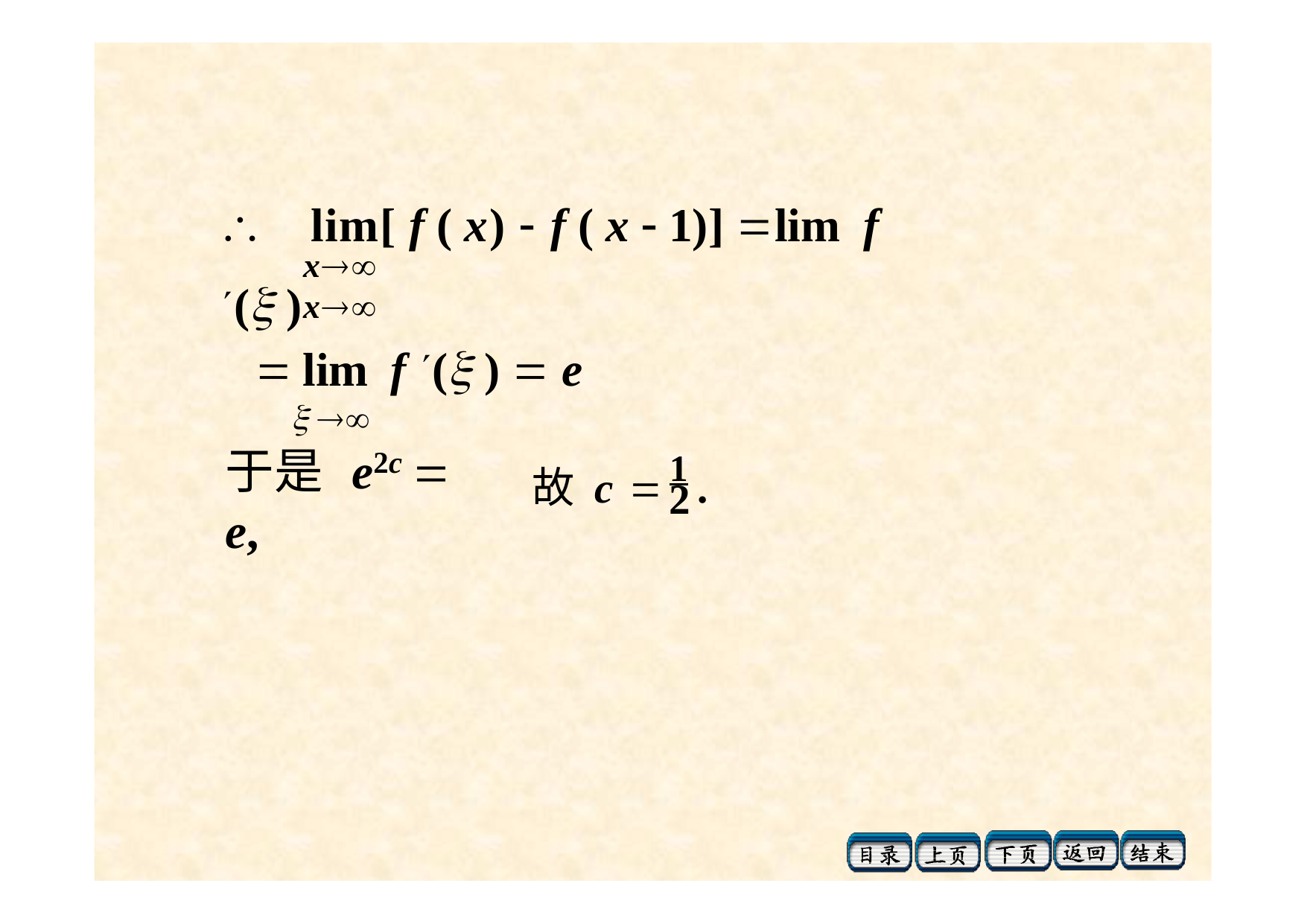

# ∴	lim[ f ( x) −	f ( x − 1)] =	lim	f ′(ξ )
x→∞	x→∞
=	lim	f ′(ξ ) = e
ξ →∞
于是 e2c = e,
故 c	=	1 .
2